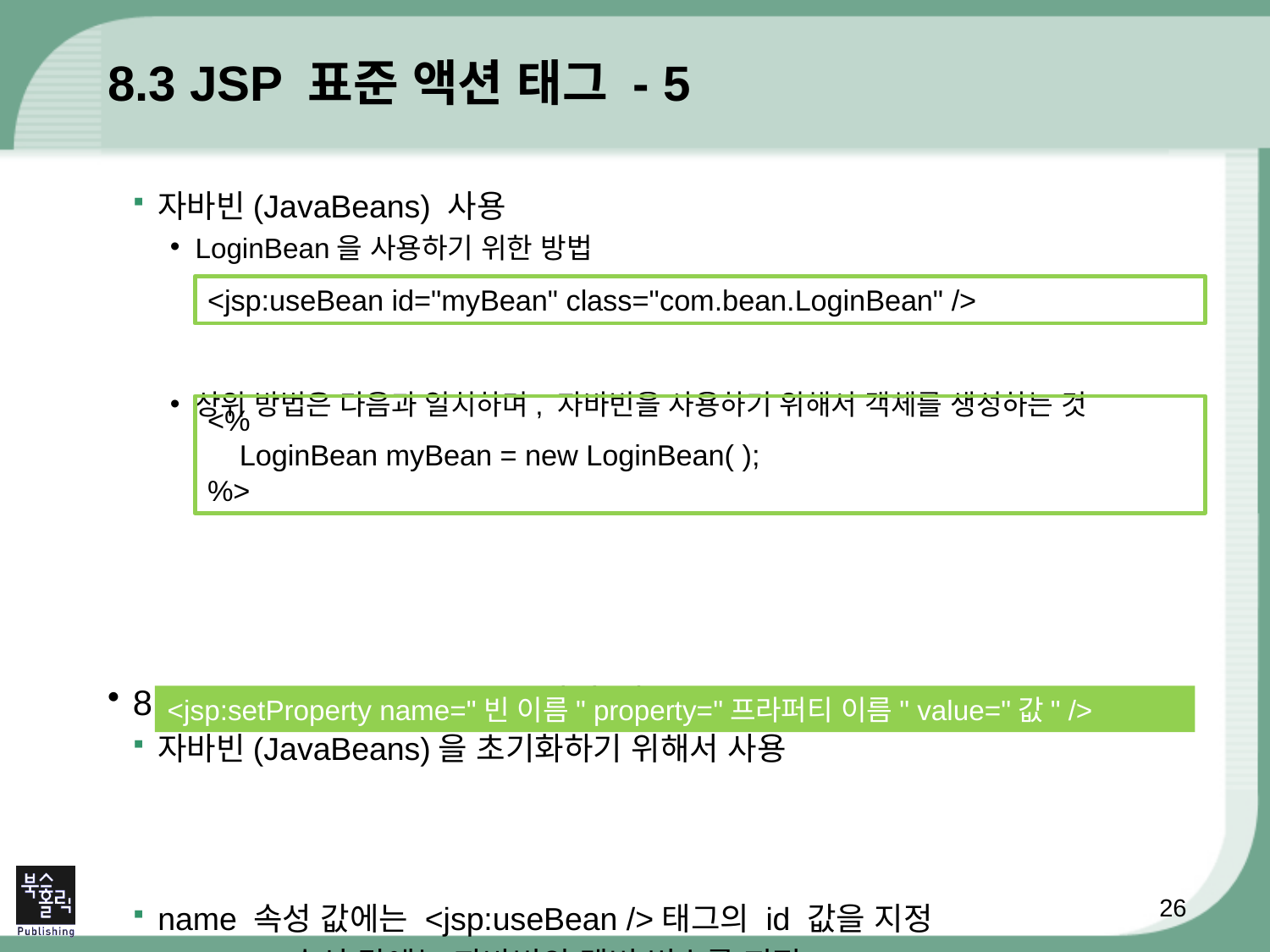

# 8.3 JSP 표준 액션 태그 - 5
자바빈(JavaBeans) 사용
LoginBean을 사용하기 위한 방법

상위 방법은 다음과 일치하며, 자바빈을 사용하기 위해서 객체를 생성하는 것

8.3.3 <jsp:setProperty /> 액션 태그
자바빈(JavaBeans)을 초기화하기 위해서 사용

name 속성 값에는 <jsp:useBean />태그의 id 값을 지정
property 속성 값에는 자바빈의 멤버 변수를 지정
value 속성 값에는 멤버 변수에 저장할 값을 지정
<jsp:useBean id="myBean" class="com.bean.LoginBean" />
<%
    LoginBean myBean = new LoginBean( );
%>
<jsp:setProperty name="빈 이름" property="프라퍼티 이름" value="값" />
26